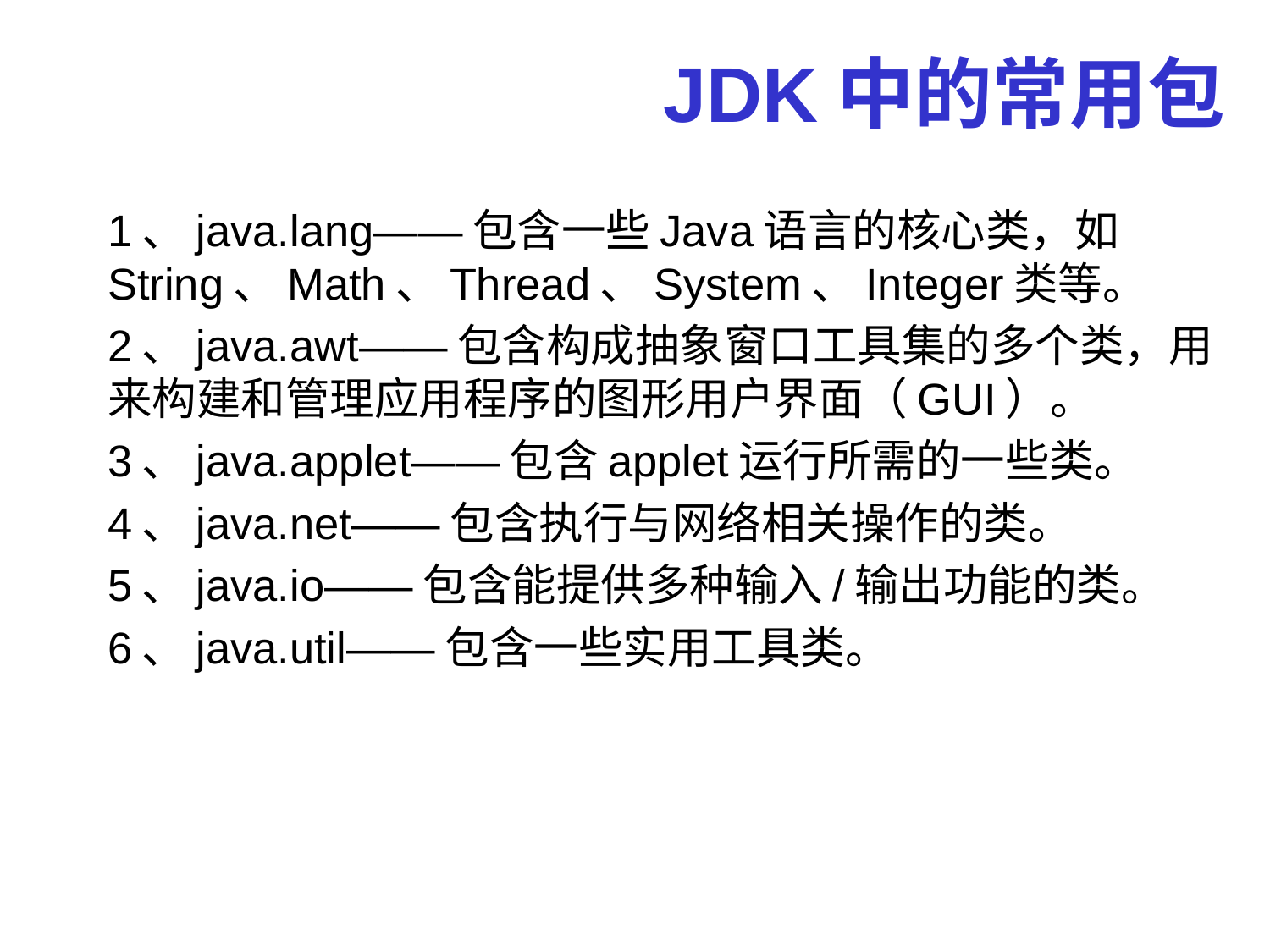

# JDK中的常用包
1、java.lang——包含一些Java语言的核心类，如String、Math、Thread、System、Integer类等。
2、java.awt——包含构成抽象窗口工具集的多个类，用来构建和管理应用程序的图形用户界面（GUI）。
3、java.applet——包含applet运行所需的一些类。
4、java.net——包含执行与网络相关操作的类。
5、java.io——包含能提供多种输入/输出功能的类。
6、java.util——包含一些实用工具类。